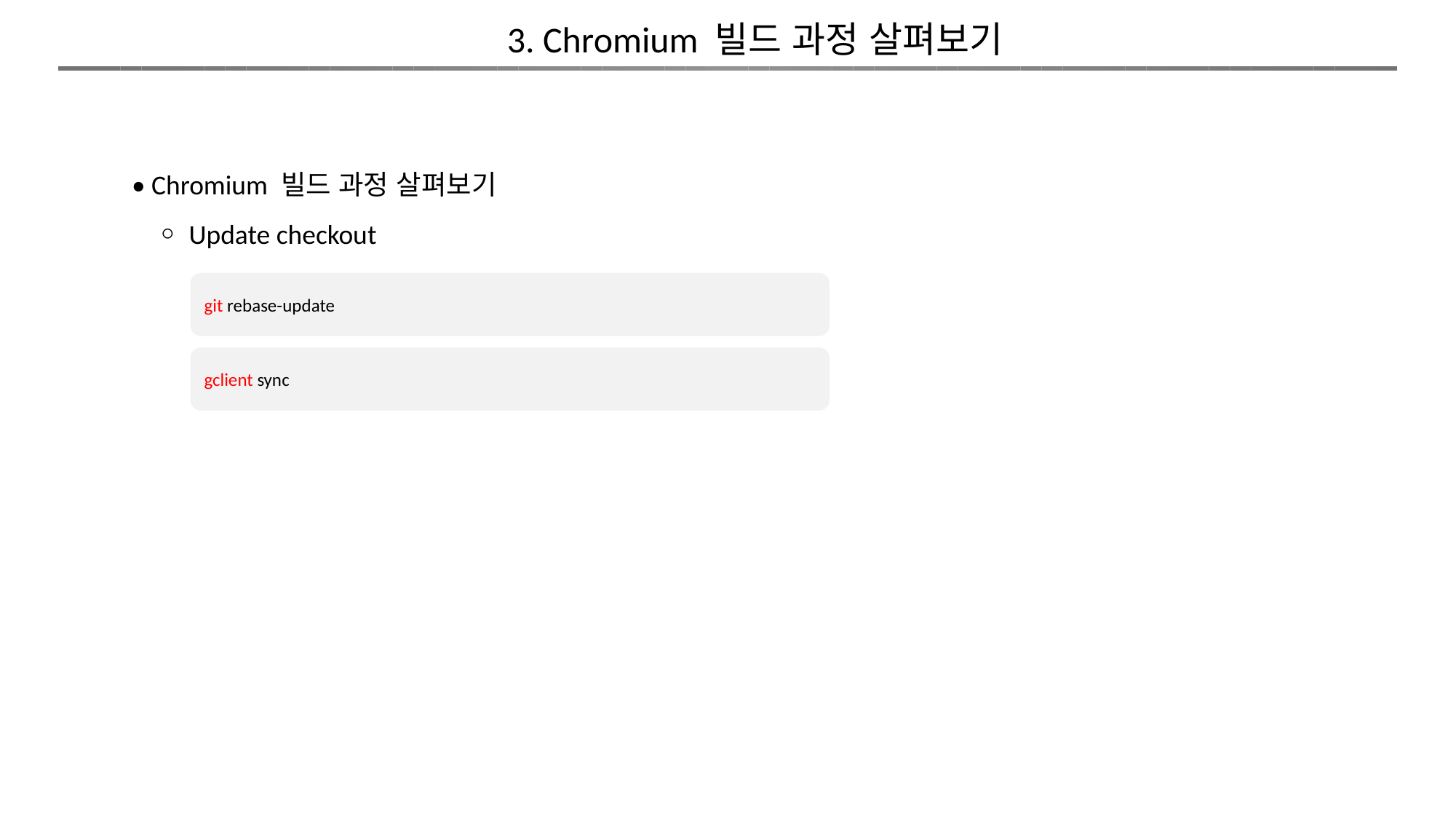

3. Chromium 빌드 과정 살펴보기

• Chromium 빌드 과정 살펴보기
   ￮ Update checkout

git rebase-update
gclient sync